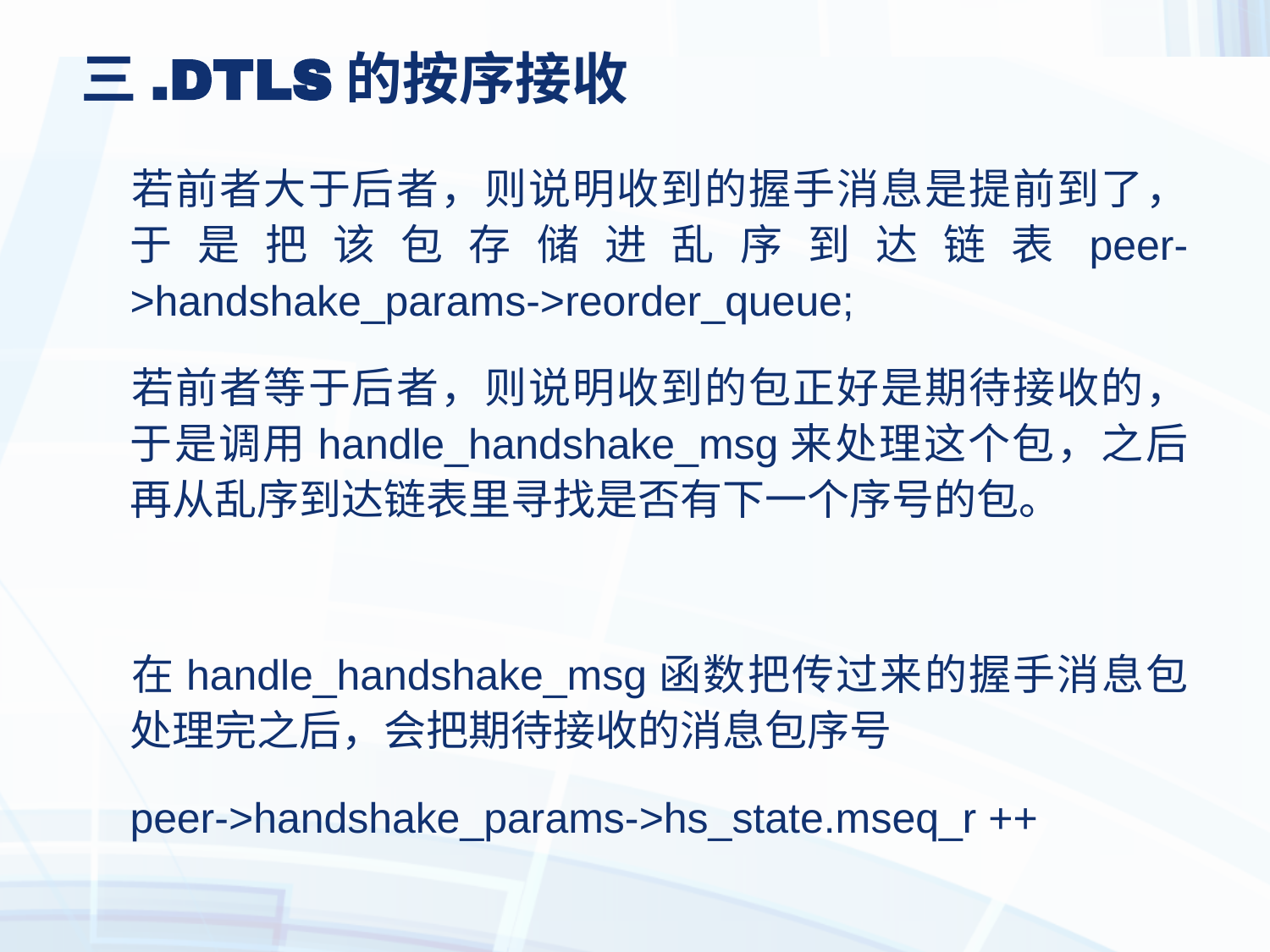

# 三.DTLS的按序接收
	若前者大于后者，则说明收到的握手消息是提前到了，于是把该包存储进乱序到达链表peer->handshake_params->reorder_queue;
	若前者等于后者，则说明收到的包正好是期待接收的，于是调用handle_handshake_msg来处理这个包，之后再从乱序到达链表里寻找是否有下一个序号的包。

	在handle_handshake_msg函数把传过来的握手消息包处理完之后，会把期待接收的消息包序号
	peer->handshake_params->hs_state.mseq_r ++